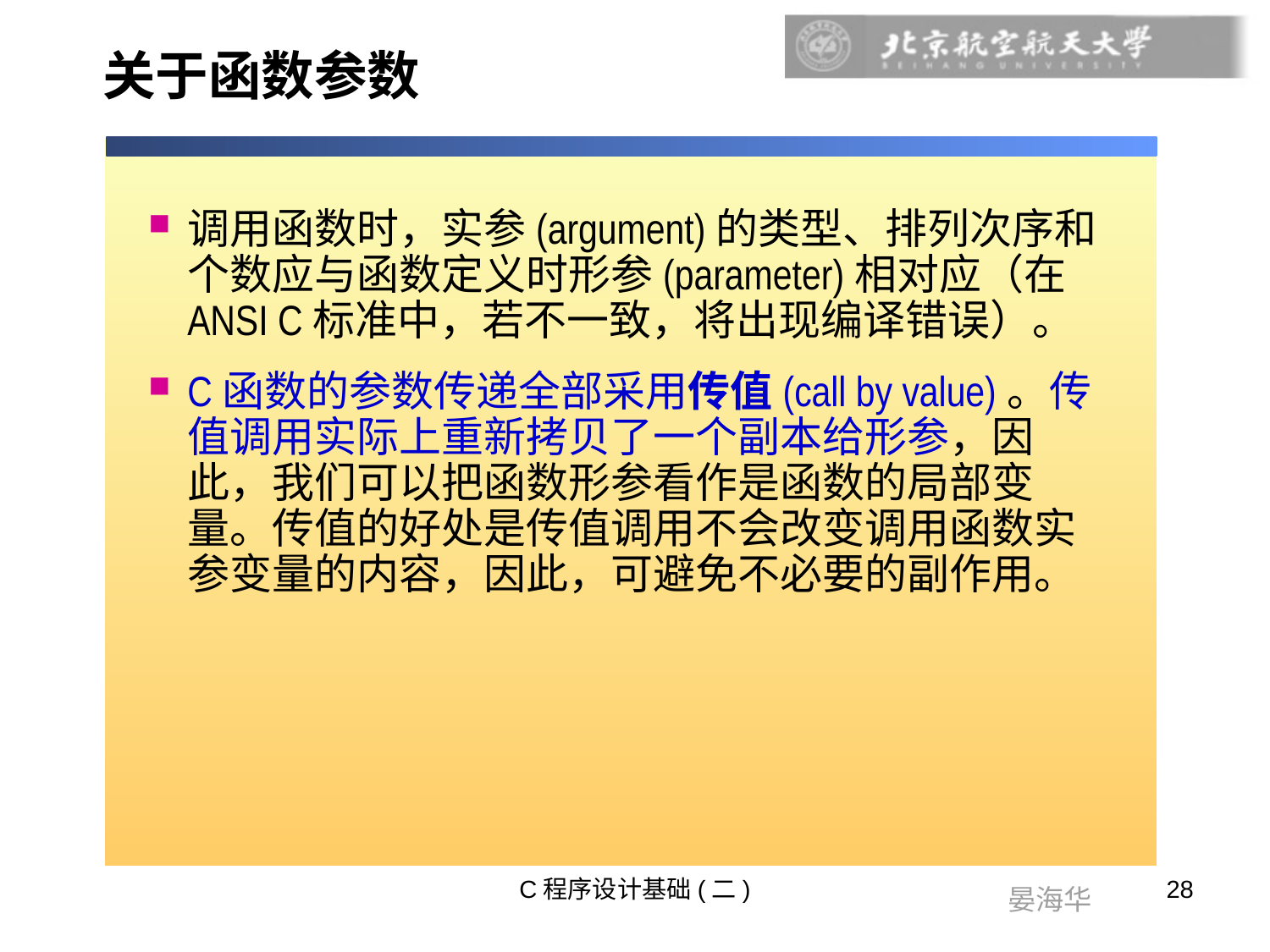

# 关于函数参数
调用函数时，实参(argument)的类型、排列次序和个数应与函数定义时形参(parameter)相对应（在ANSI C标准中，若不一致，将出现编译错误）。
C函数的参数传递全部采用传值(call by value)。传值调用实际上重新拷贝了一个副本给形参，因此，我们可以把函数形参看作是函数的局部变量。传值的好处是传值调用不会改变调用函数实参变量的内容，因此，可避免不必要的副作用。
C程序设计基础(二)
28